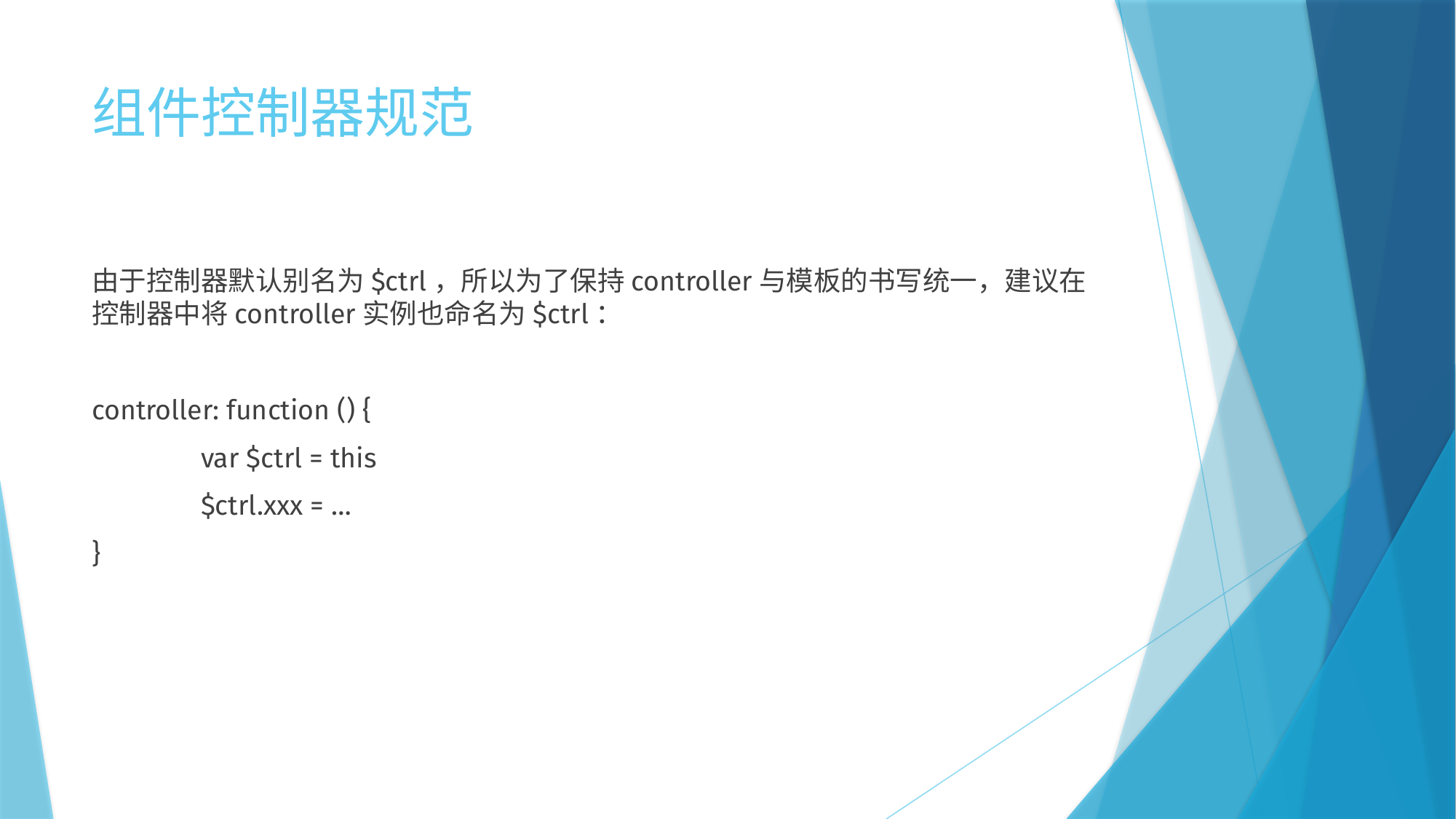

# 组件控制器规范
由于控制器默认别名为$ctrl，所以为了保持controller与模板的书写统一，建议在控制器中将controller实例也命名为$ctrl：

controller: function () {
	var $ctrl = this
	$ctrl.xxx = …
}